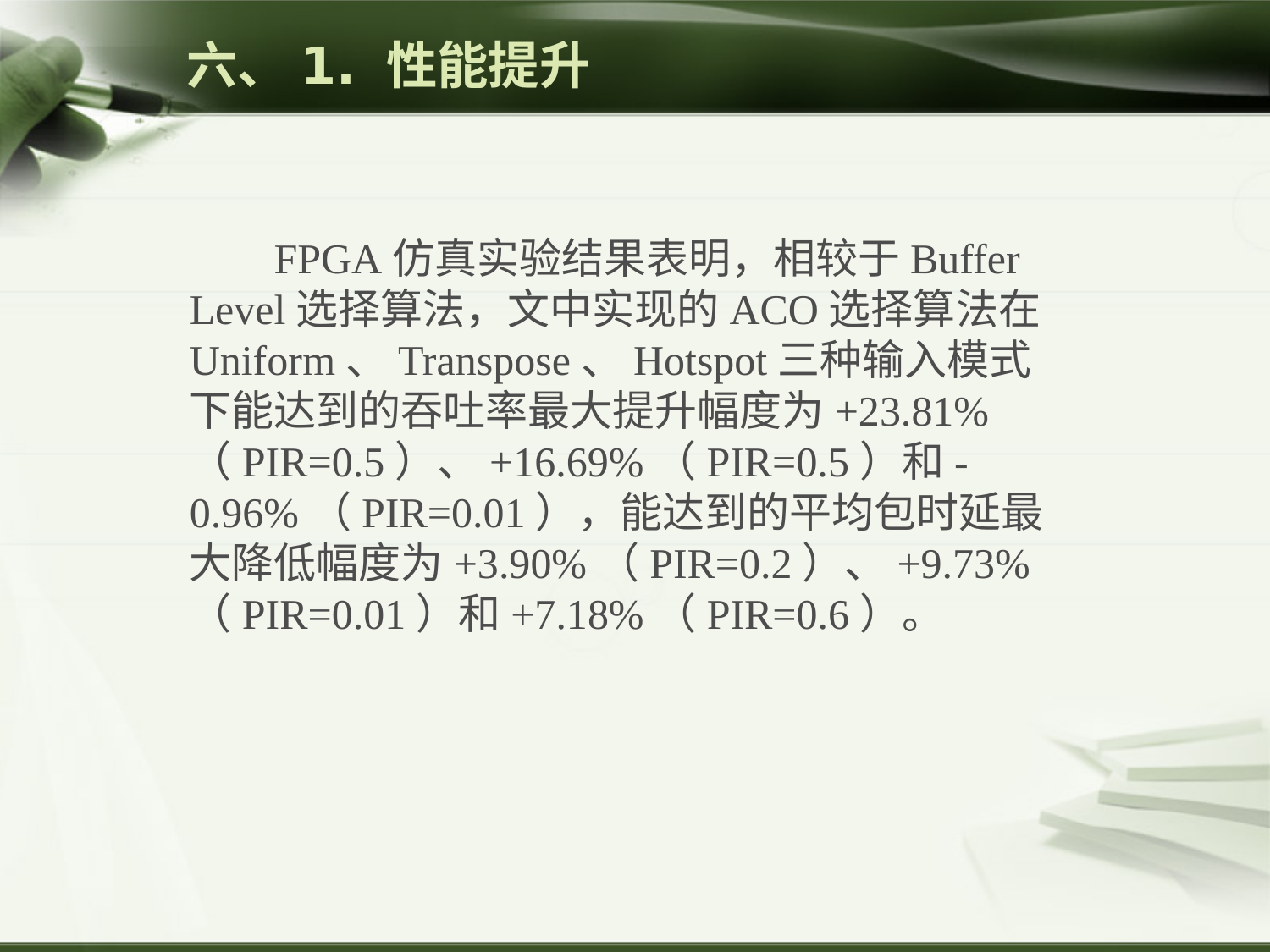

六、1. 性能提升
        FPGA仿真实验结果表明，相较于Buffer Level选择算法，文中实现的ACO选择算法在Uniform、Transpose、Hotspot三种输入模式下能达到的吞吐率最大提升幅度为+23.81%（PIR=0.5）、+16.69%（PIR=0.5）和-0.96%（PIR=0.01），能达到的平均包时延最大降低幅度为+3.90%（PIR=0.2）、+9.73%（PIR=0.01）和+7.18%（PIR=0.6）。